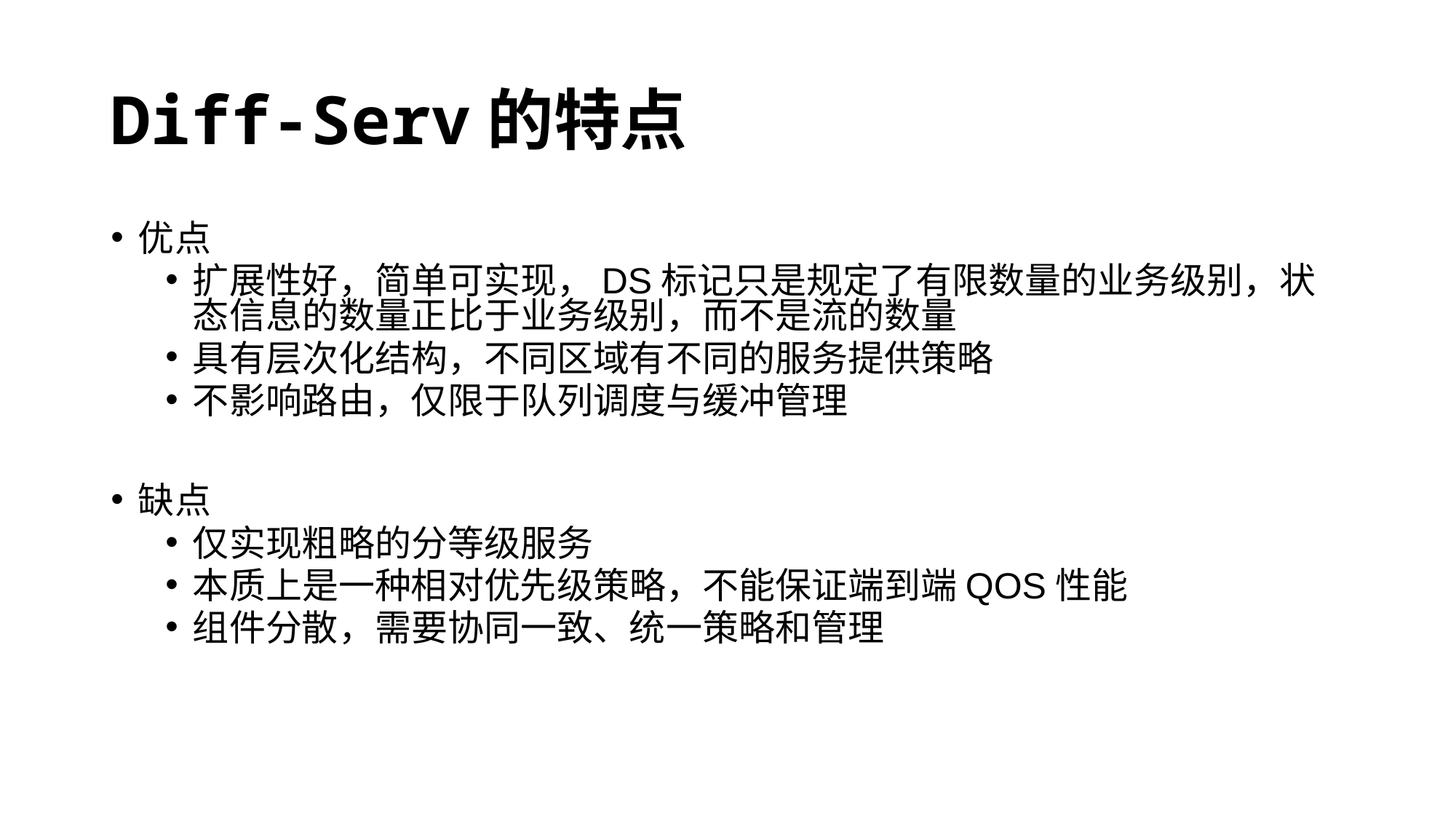

# Diff-Serv的特点
优点
扩展性好，简单可实现，DS标记只是规定了有限数量的业务级别，状态信息的数量正比于业务级别，而不是流的数量
具有层次化结构，不同区域有不同的服务提供策略
不影响路由，仅限于队列调度与缓冲管理

缺点
仅实现粗略的分等级服务
本质上是一种相对优先级策略，不能保证端到端QOS性能
组件分散，需要协同一致、统一策略和管理